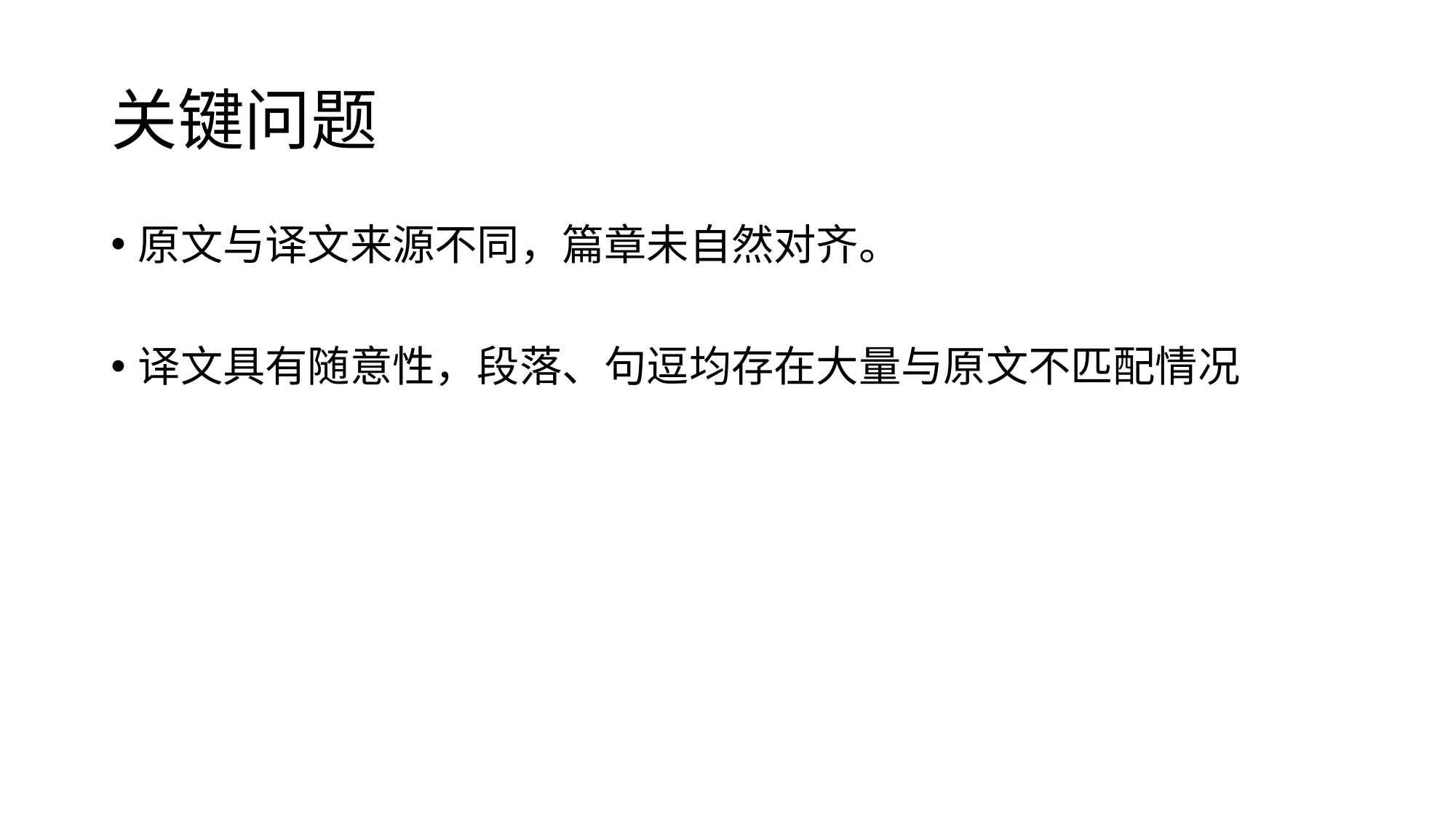

# 关键问题
原文与译文来源不同，篇章未自然对齐。

译文具有随意性，段落、句逗均存在大量与原文不匹配情况